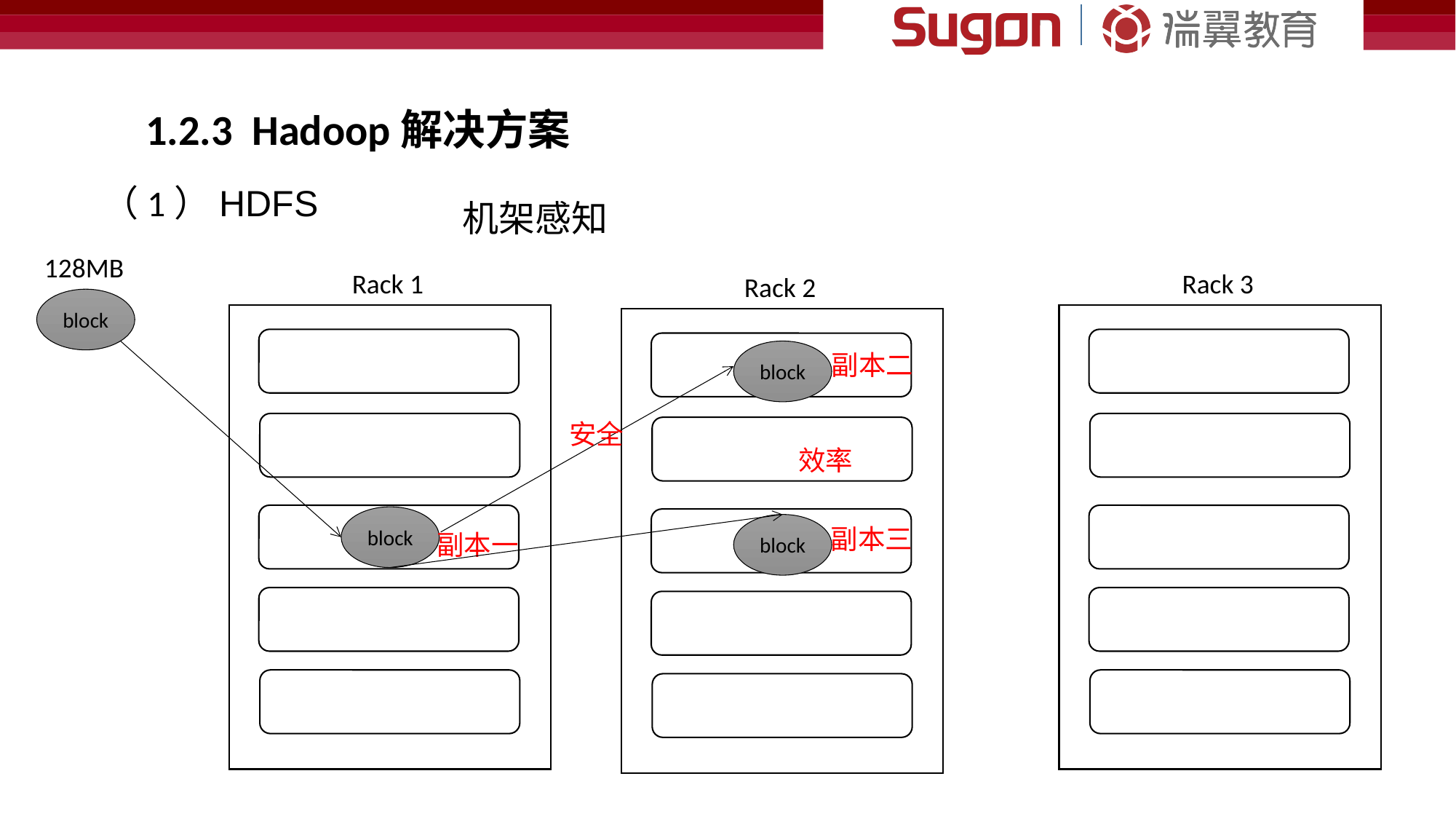

1.2.3  Hadoop解决方案
（1）HDFS
机架感知
128MB
block
Rack 1

Rack 3

Rack 2

block
副本一
block
副本二
block
副本三
安全
效率